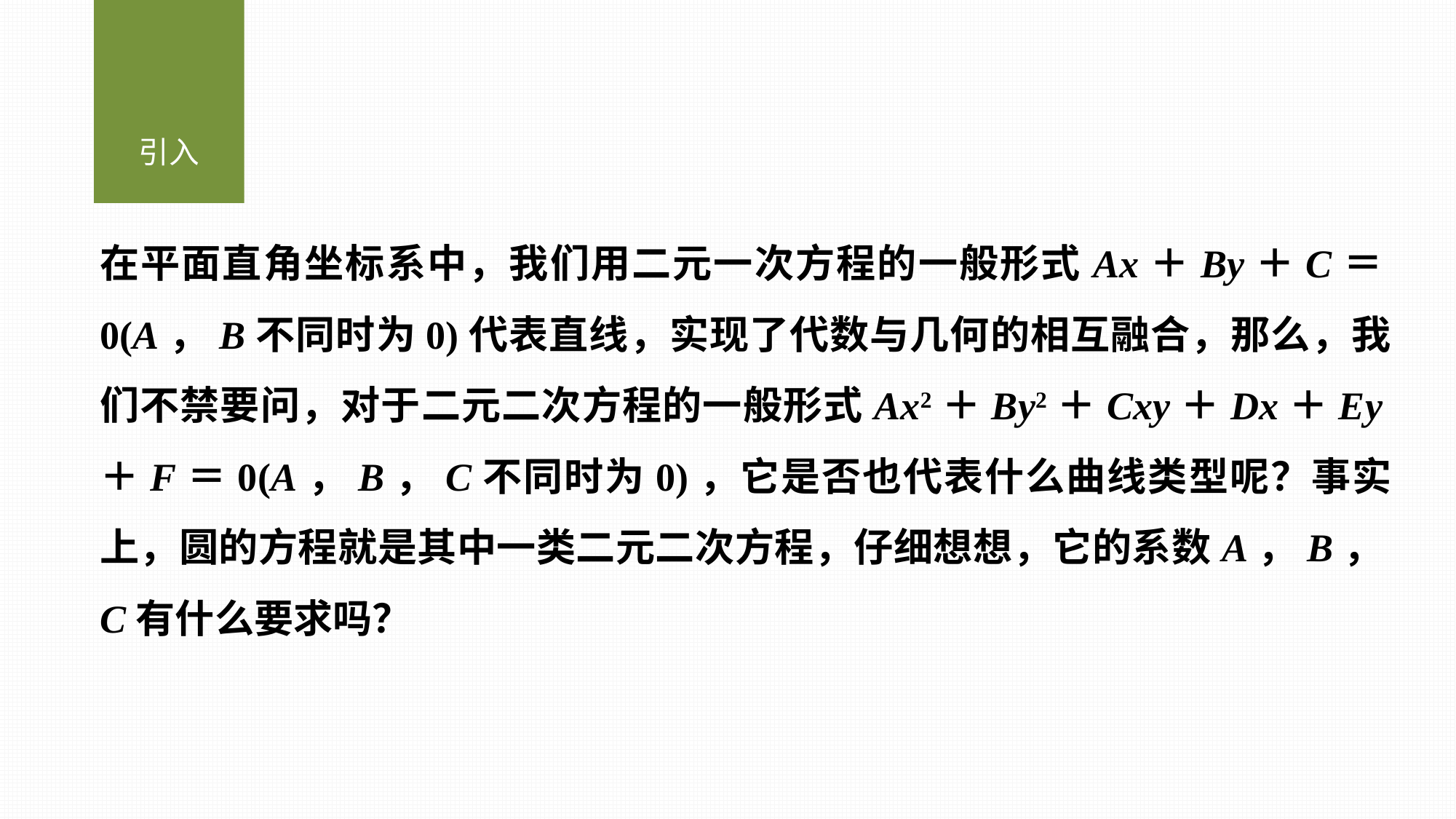

引入
在平面直角坐标系中，我们用二元一次方程的一般形式Ax＋By＋C＝0(A，B不同时为0)代表直线，实现了代数与几何的相互融合，那么，我们不禁要问，对于二元二次方程的一般形式Ax2＋By2＋Cxy＋Dx＋Ey＋F＝0(A，B，C不同时为0)，它是否也代表什么曲线类型呢？事实上，圆的方程就是其中一类二元二次方程，仔细想想，它的系数A，B，C有什么要求吗？